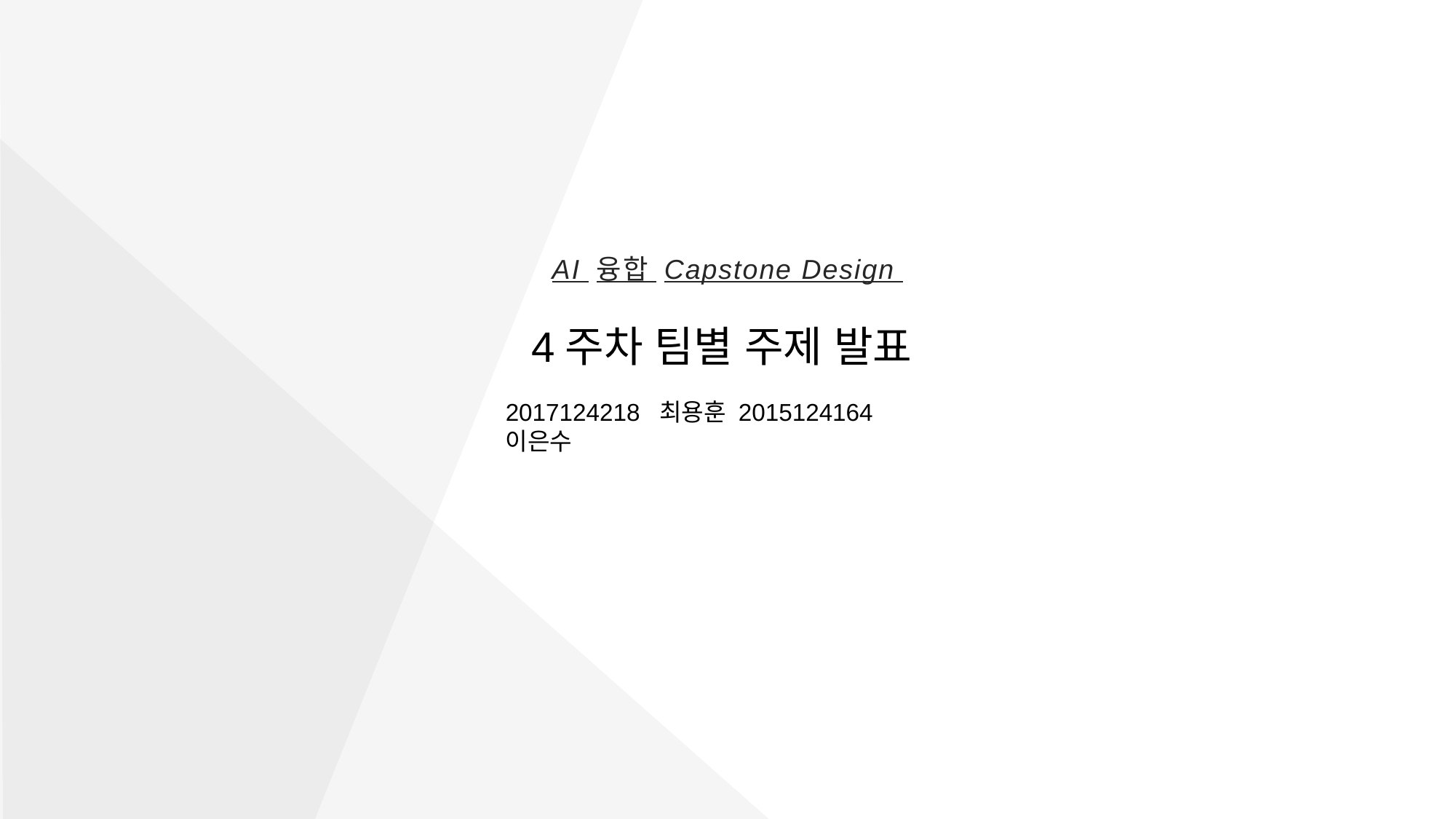

AI 융합 Capstone Design

4주차 팀별 주제 발표
2017124218  최용훈 2015124164 이은수